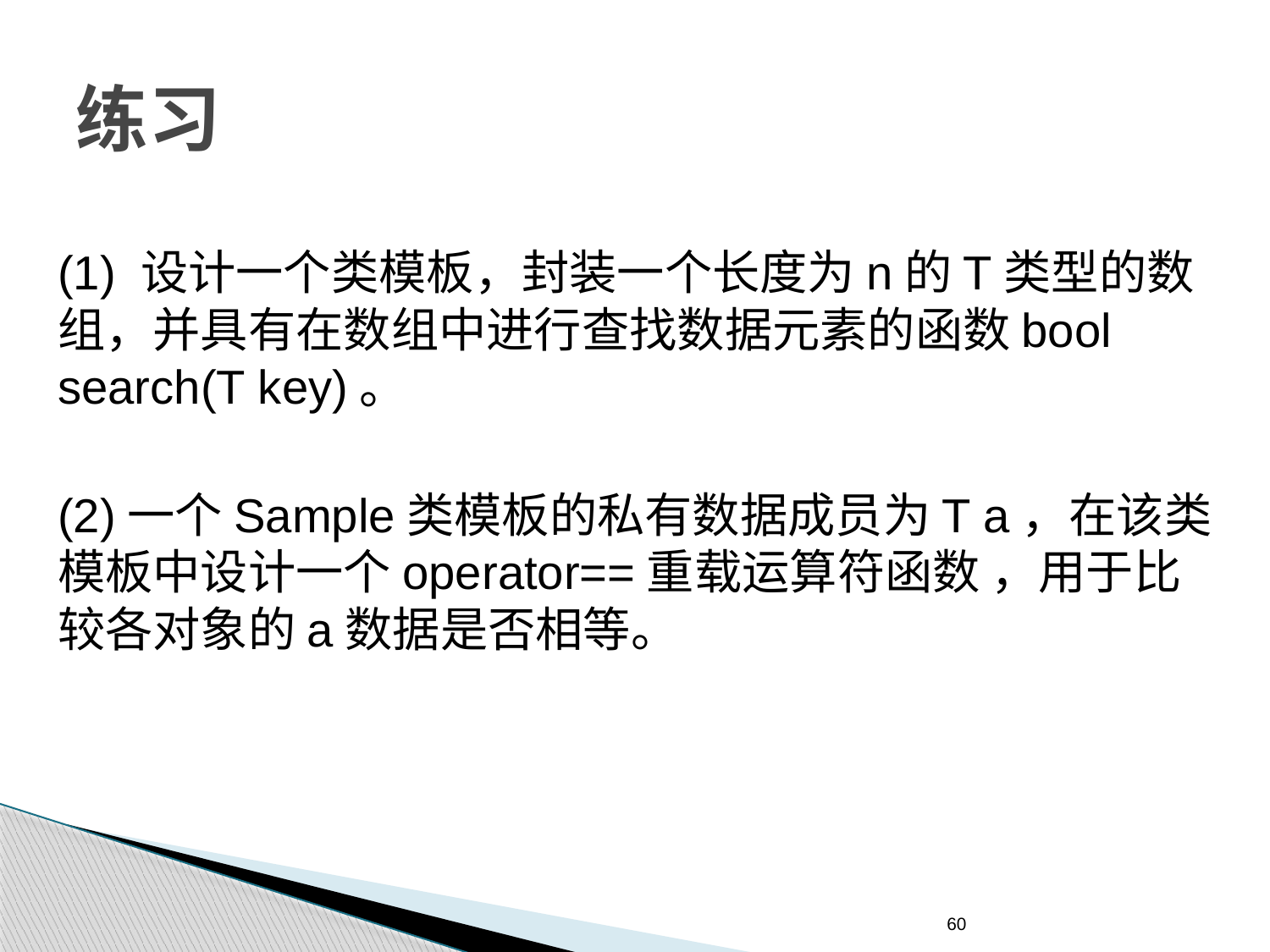

# 练习
(1) 设计一个类模板，封装一个长度为n的T类型的数组，并具有在数组中进行查找数据元素的函数bool search(T key)。

(2)一个Sample类模板的私有数据成员为T a，在该类模板中设计一个operator==重载运算符函数 ，用于比较各对象的a数据是否相等。

60